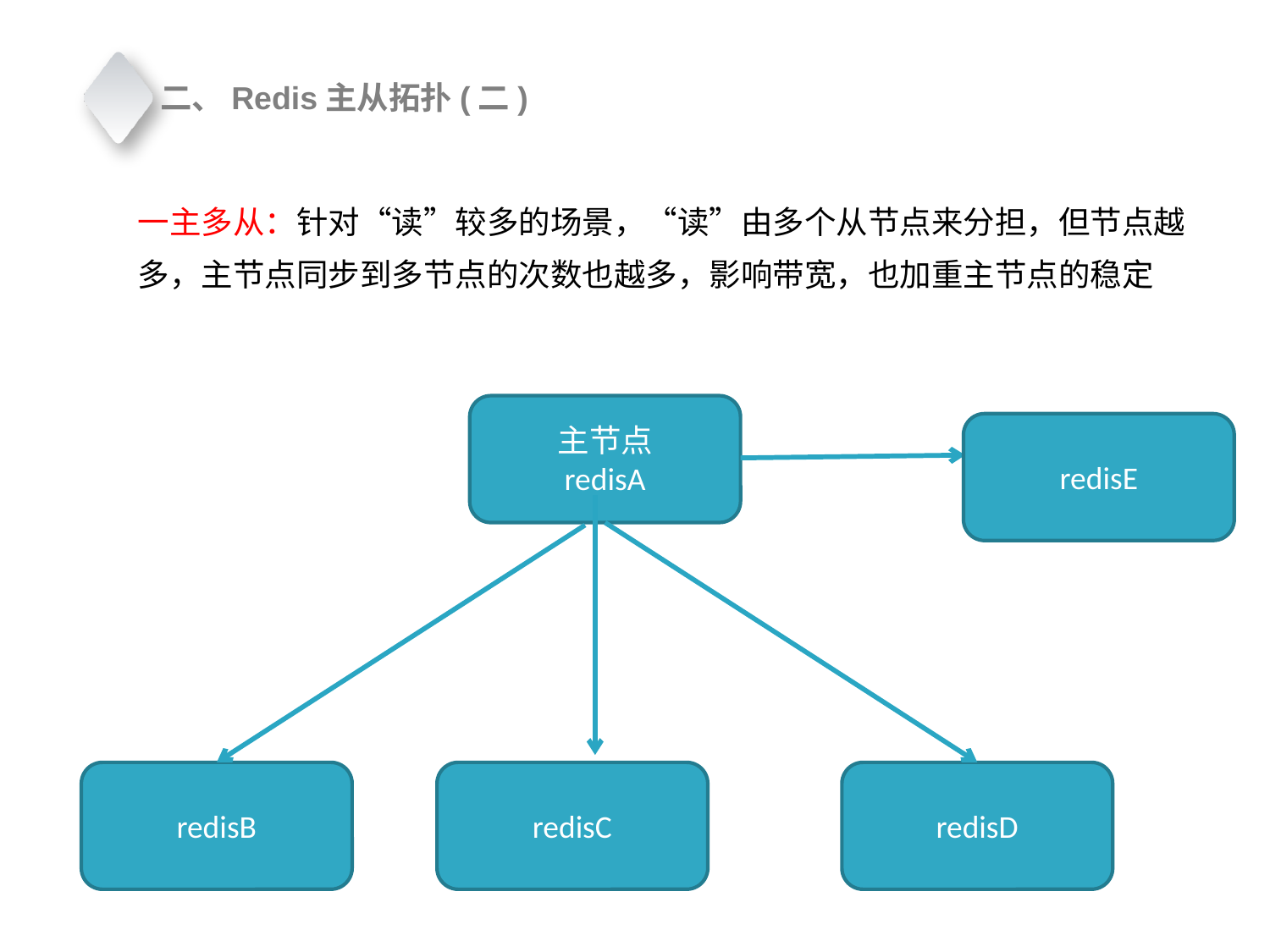

二、Redis主从拓扑(二)

一主多从：针对“读”较多的场景，“读”由多个从节点来分担，但节点越多，主节点同步到多节点的次数也越多，影响带宽，也加重主节点的稳定
主节点
redisA
redisE
redisB
redisC
redisD